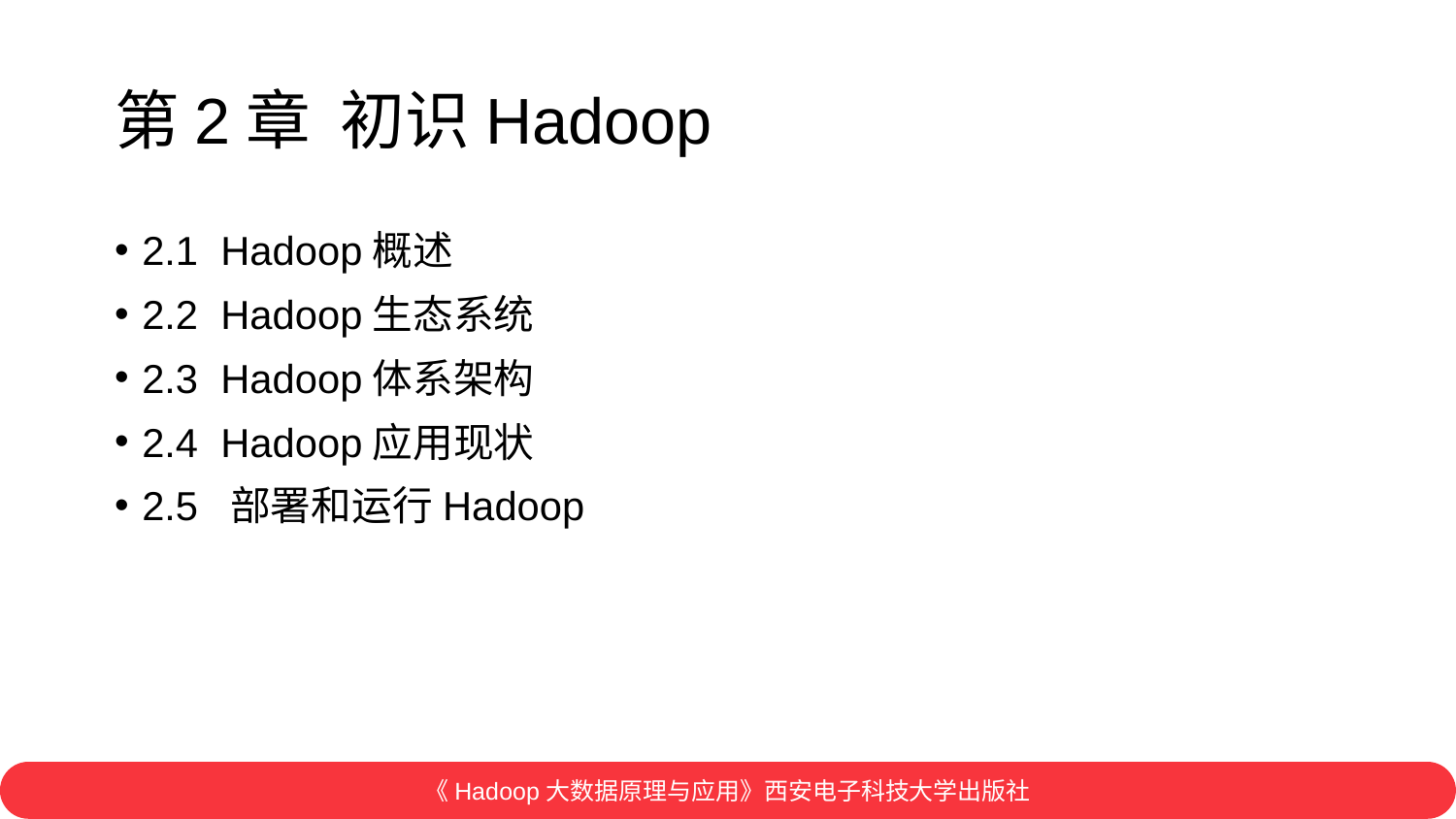

# 第2章  初识Hadoop
2.1  Hadoop概述
2.2  Hadoop生态系统
2.3  Hadoop体系架构
2.4  Hadoop应用现状
2.5  部署和运行Hadoop